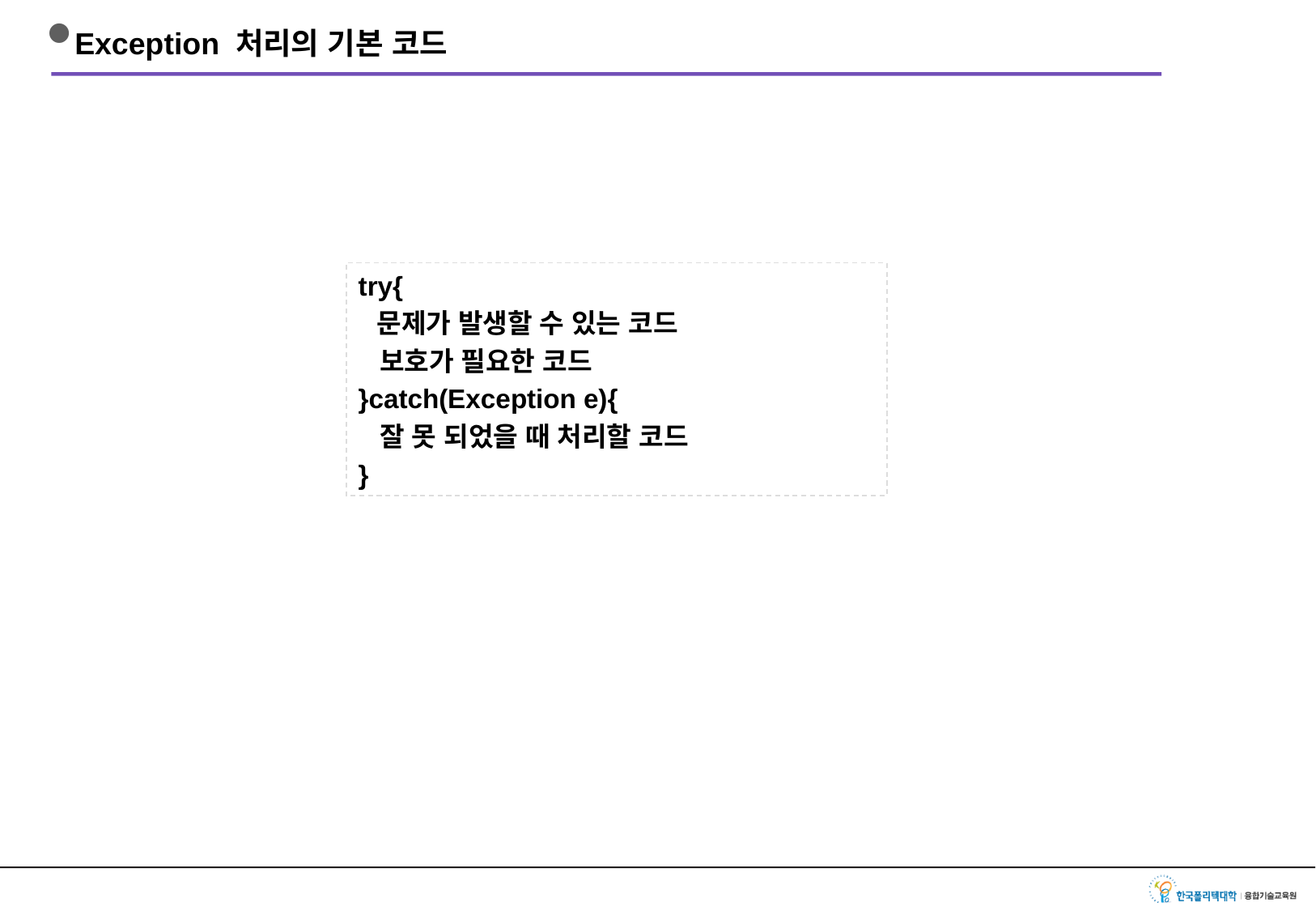

# Exception 처리의 기본 코드
위험할 수 있는 코드를 try~ catch { }을 활용해서 보험처리를 한다.
‘{ }’은 별도의 메모리 공간을 차지하기 때문에 실행되는 코드는 별도의 공간에 실행
try{
  문제가 발생할 수 있는 코드
  보호가 필요한 코드
}catch(Exception e){
  잘 못 되었을 때 처리할 코드
}